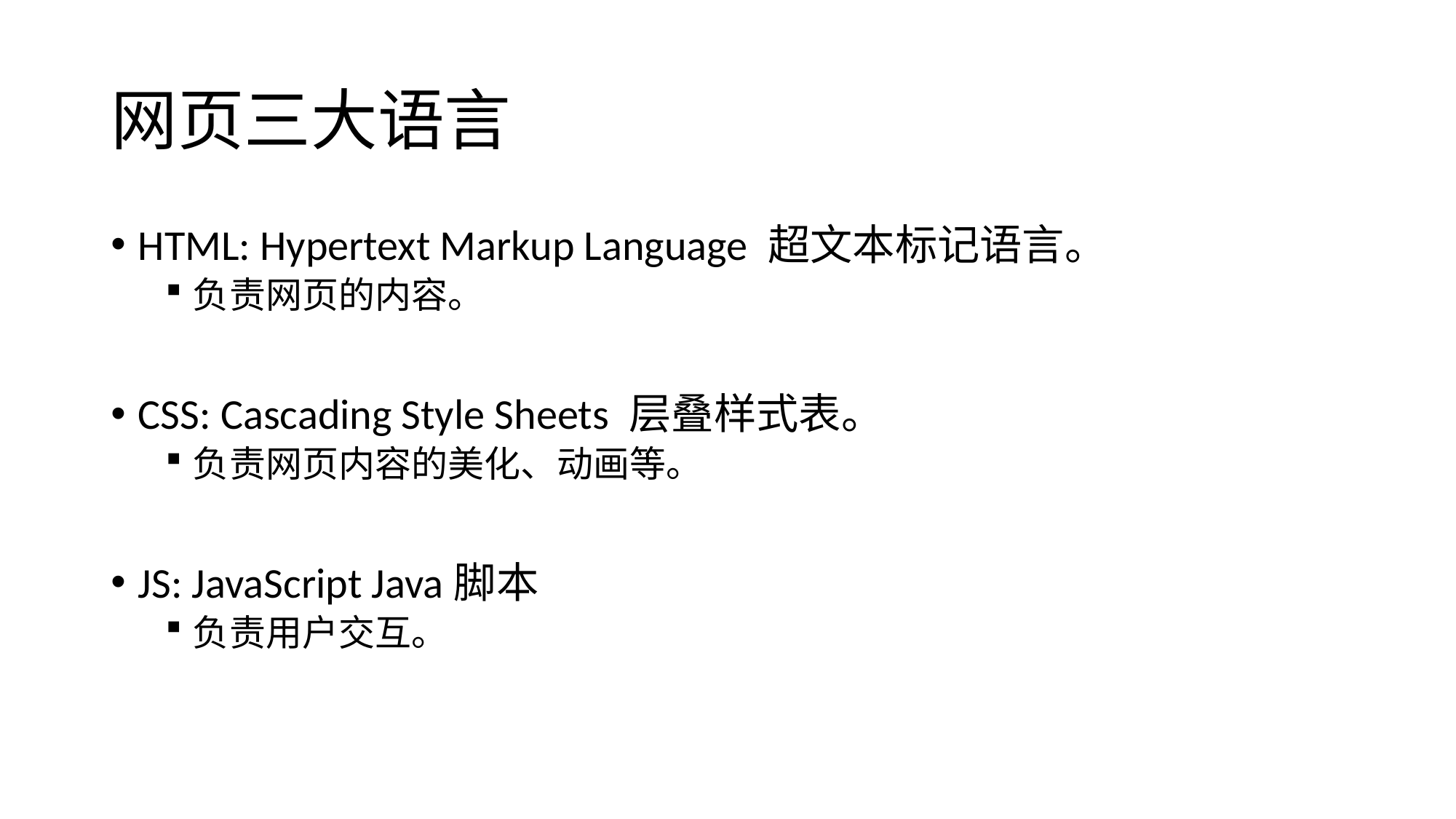

# 网页三大语言
HTML: Hypertext Markup Language 超文本标记语言。
负责网页的内容。

CSS: Cascading Style Sheets 层叠样式表。
负责网页内容的美化、动画等。

JS: JavaScript Java脚本
负责用户交互。